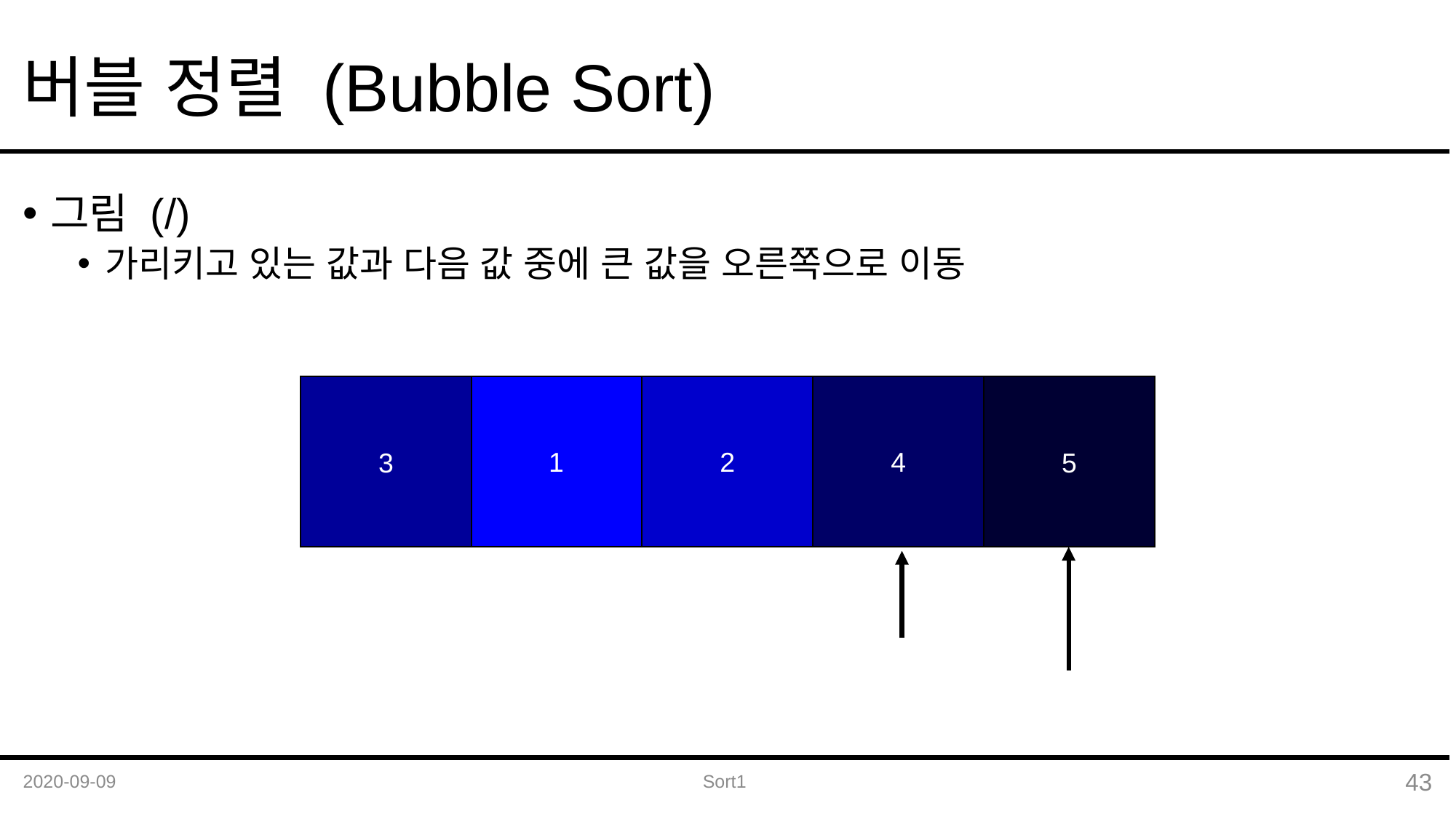

# 버블 정렬 (Bubble Sort)
그림 (/)
가리키고 있는 값과 다음 값 중에 큰 값을 오른쪽으로 이동
1
2
4

5

3
2020-09-09
Sort1
43